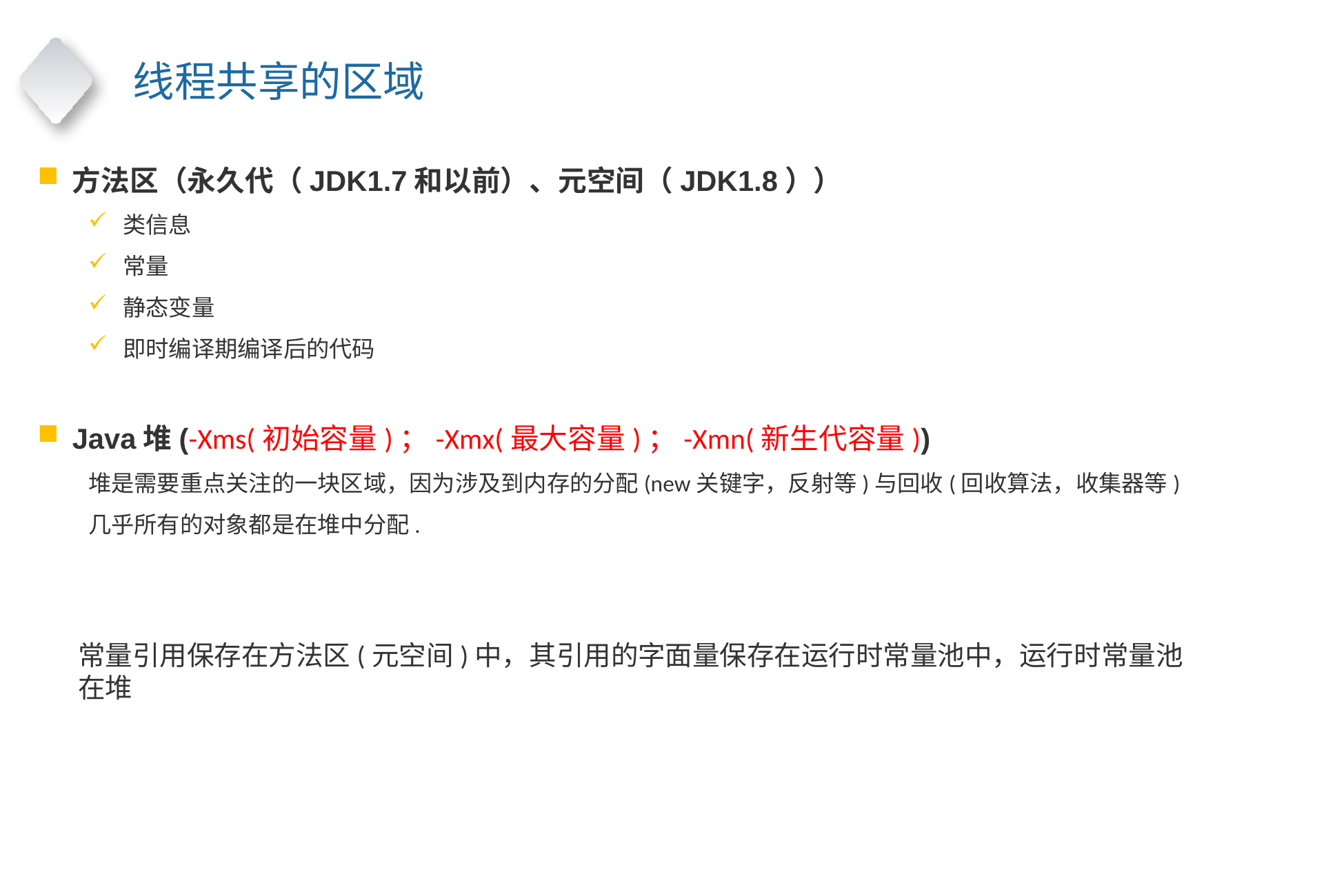

线程共享的区域
方法区（永久代（JDK1.7和以前）、元空间（JDK1.8））
类信息
常量
静态变量
即时编译期编译后的代码

Java堆(-Xms(初始容量)；-Xmx(最大容量)；-Xmn(新生代容量))
堆是需要重点关注的一块区域，因为涉及到内存的分配(new关键字，反射等)与回收(回收算法，收集器等)
几乎所有的对象都是在堆中分配.

常量引用保存在方法区(元空间)中，其引用的字面量保存在运行时常量池中，运行时常量池在堆